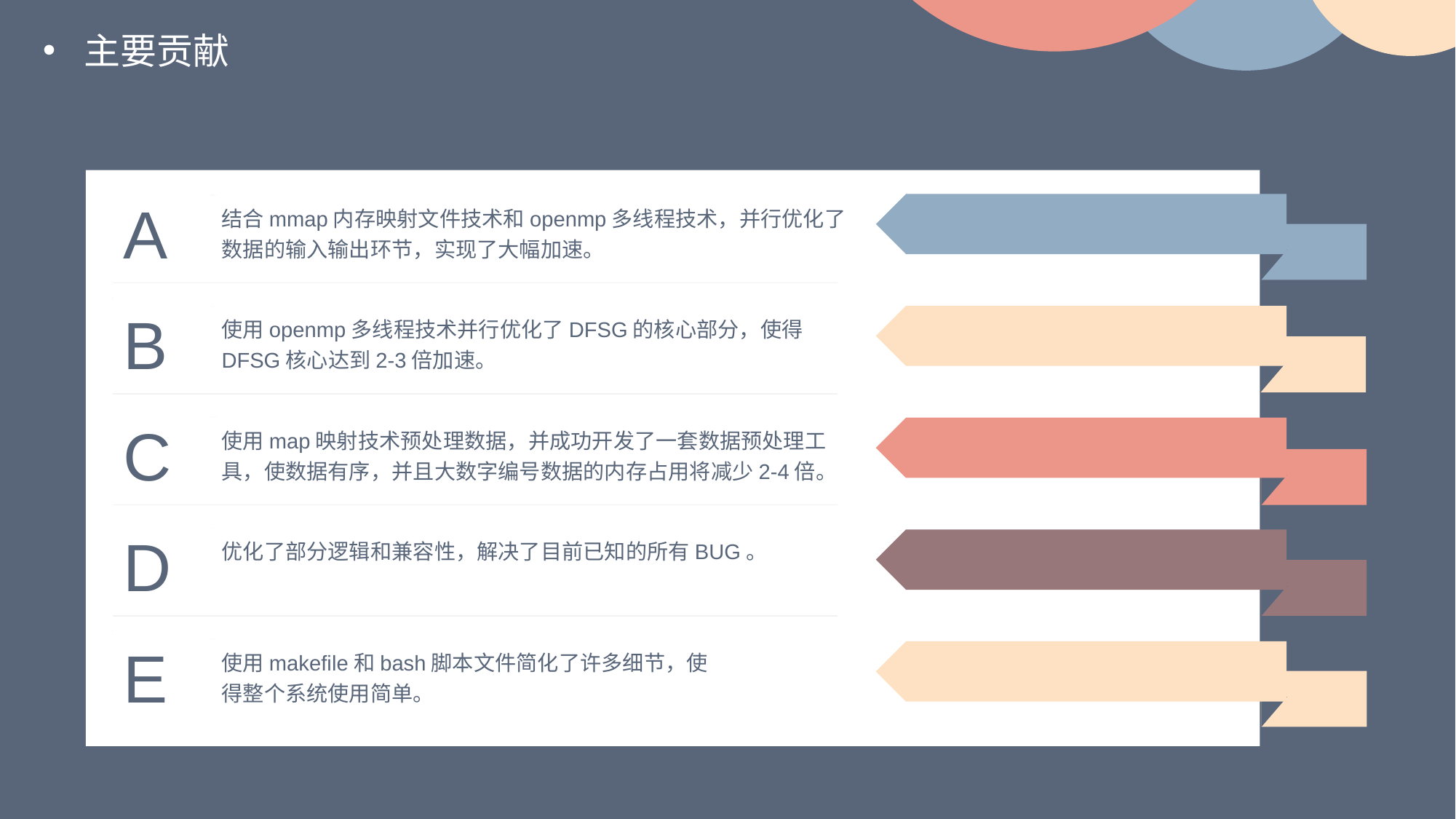

主要贡献

A

结合mmap内存映射文件技术和openmp多线程技术，并行优化了数据的输入输出环节，实现了大幅加速。

B

使用openmp多线程技术并行优化了DFSG的核心部分，使得DFSG核心达到2-3倍加速。

C
使用map映射技术预处理数据，并成功开发了一套数据预处理工具，使数据有序，并且大数字编号数据的内存占用将减少2-4倍。

D
优化了部分逻辑和兼容性，解决了目前已知的所有BUG。

E
使用makefile和bash脚本文件简化了许多细节，使得整个系统使用简单。